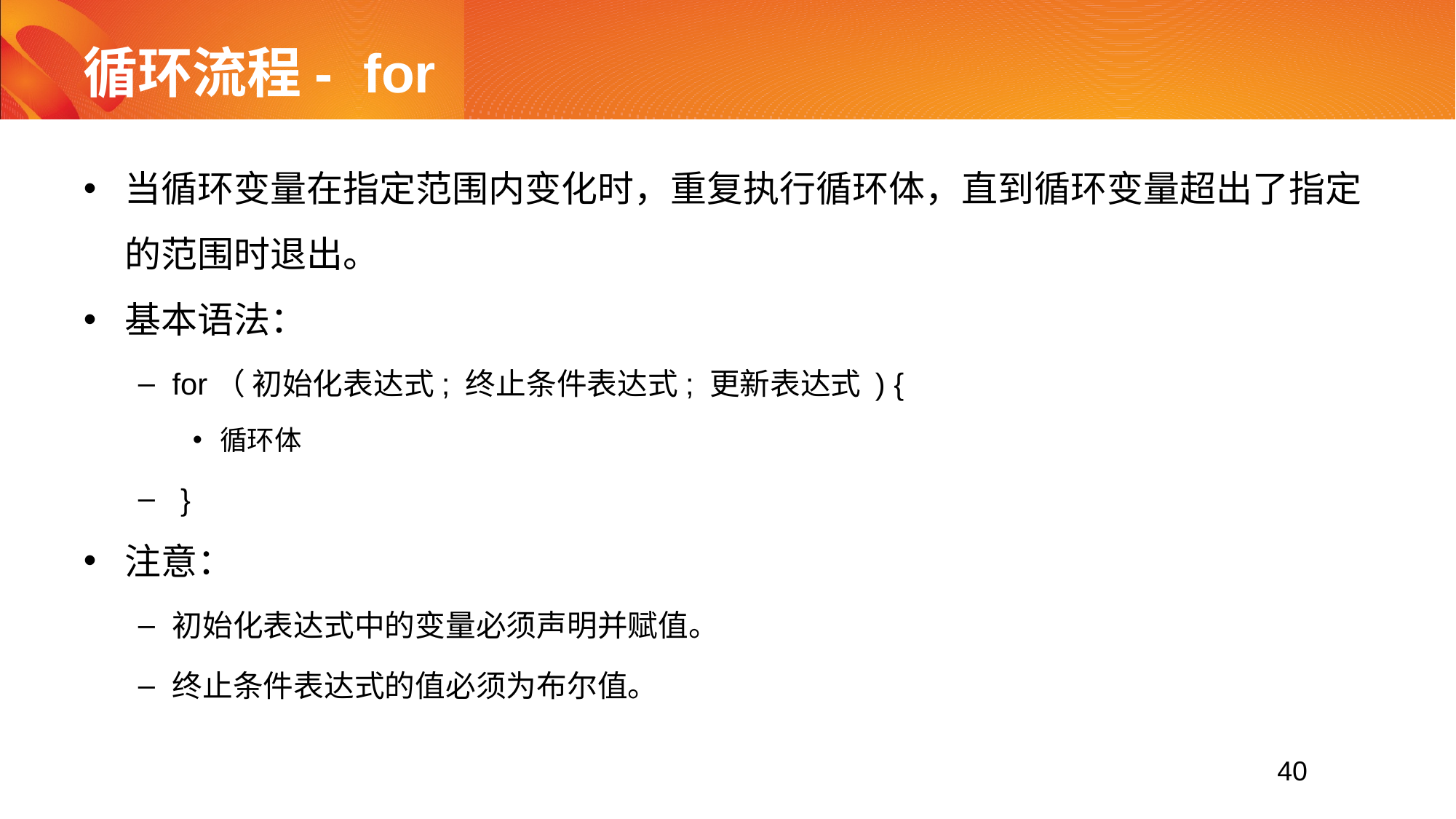

# 循环流程-  for
当循环变量在指定范围内变化时，重复执行循环体，直到循环变量超出了指定的范围时退出。
基本语法：
for（ 初始化表达式; 终止条件表达式; 更新表达式 ) {
循环体
 }
注意：
初始化表达式中的变量必须声明并赋值。
终止条件表达式的值必须为布尔值。